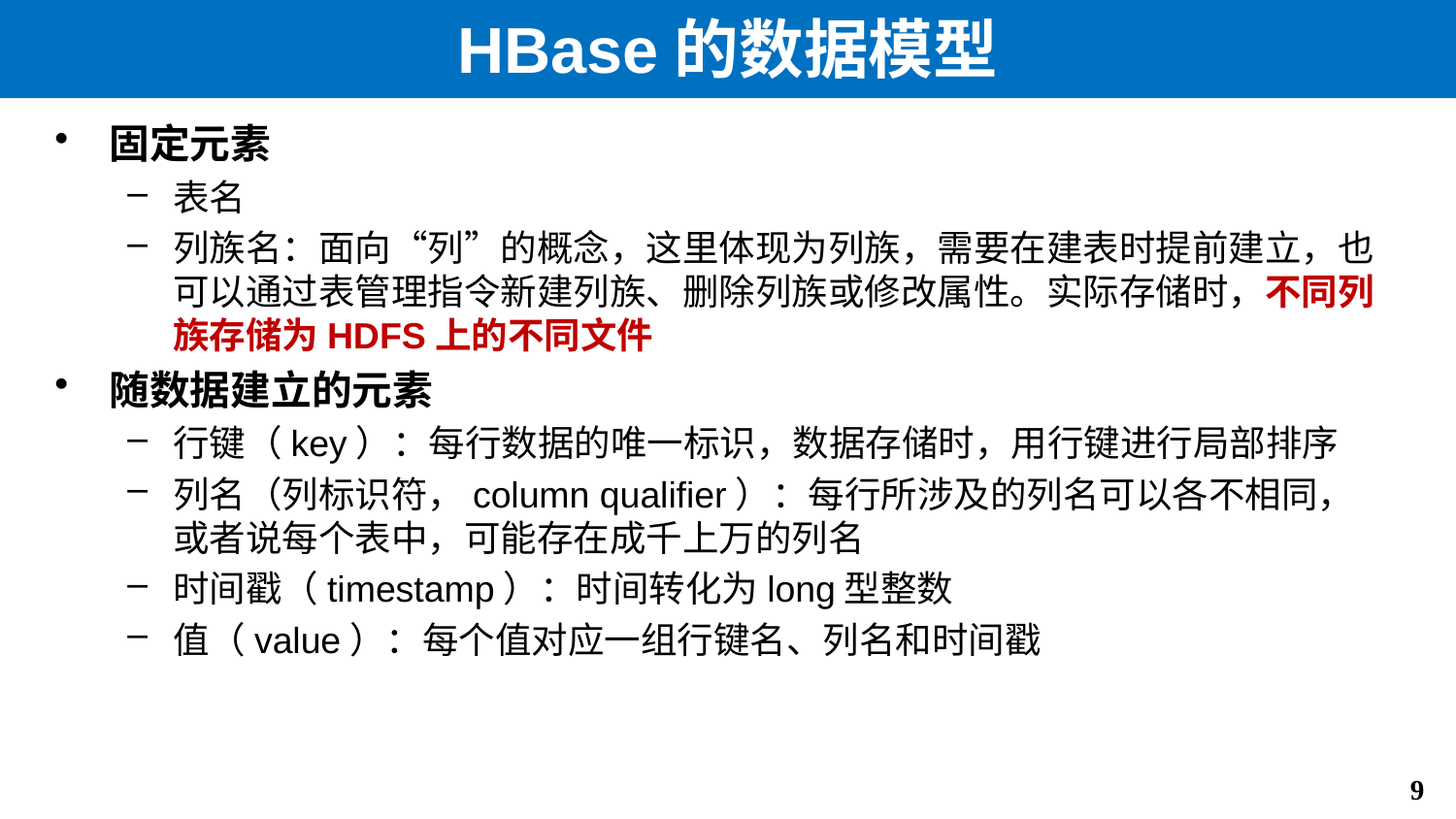

# HBase的数据模型
固定元素
表名
列族名：面向“列”的概念，这里体现为列族，需要在建表时提前建立，也可以通过表管理指令新建列族、删除列族或修改属性。实际存储时，不同列族存储为HDFS上的不同文件
随数据建立的元素
行键（key）：每行数据的唯一标识，数据存储时，用行键进行局部排序
列名（列标识符，column qualifier）：每行所涉及的列名可以各不相同，或者说每个表中，可能存在成千上万的列名
时间戳（timestamp）：时间转化为long型整数
值（value）：每个值对应一组行键名、列名和时间戳